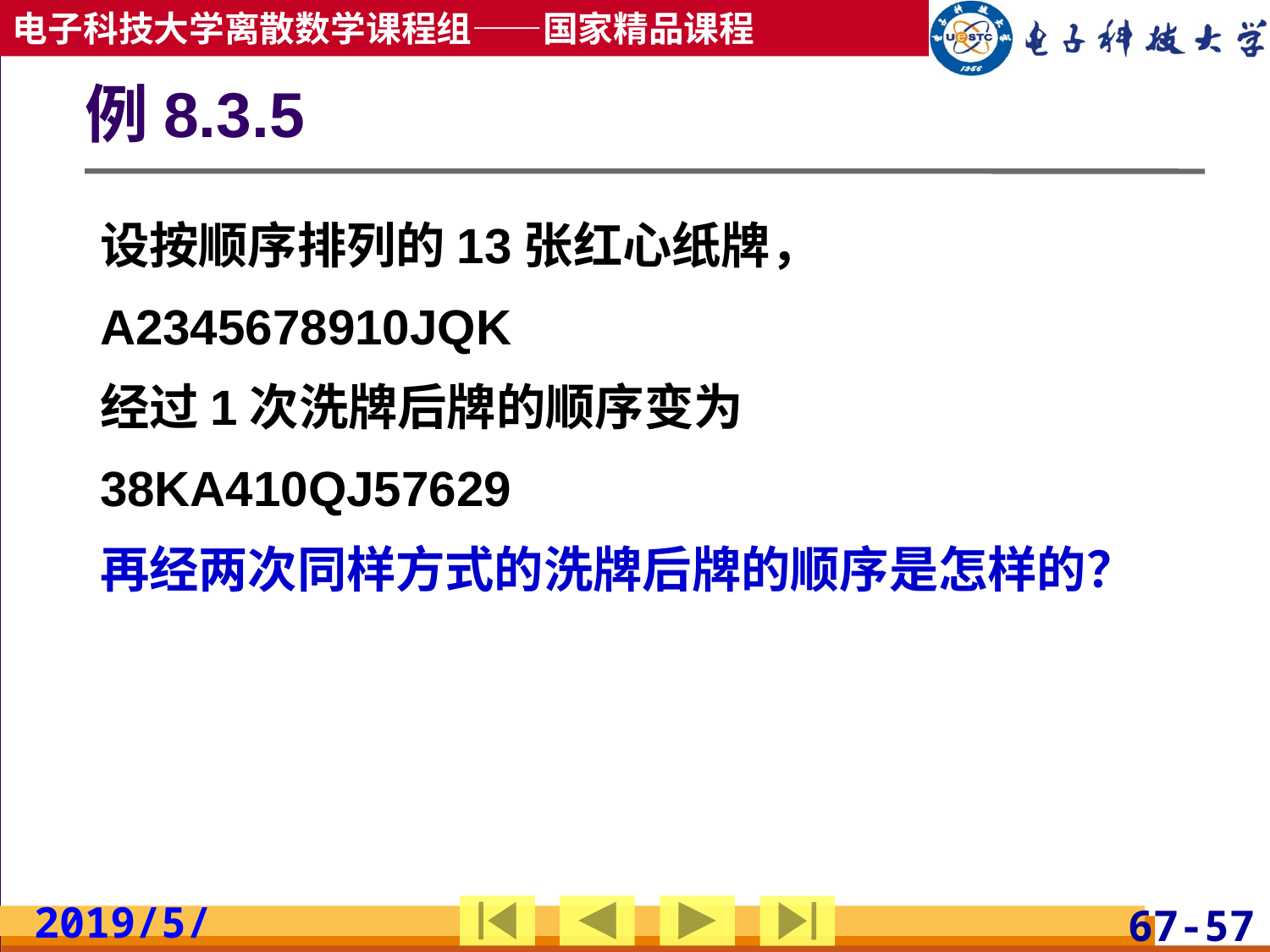

# 例8.3.5
设按顺序排列的13张红心纸牌，
A2345678910JQK
经过1次洗牌后牌的顺序变为
38KA410QJ57629
再经两次同样方式的洗牌后牌的顺序是怎样的？
2019/5/8